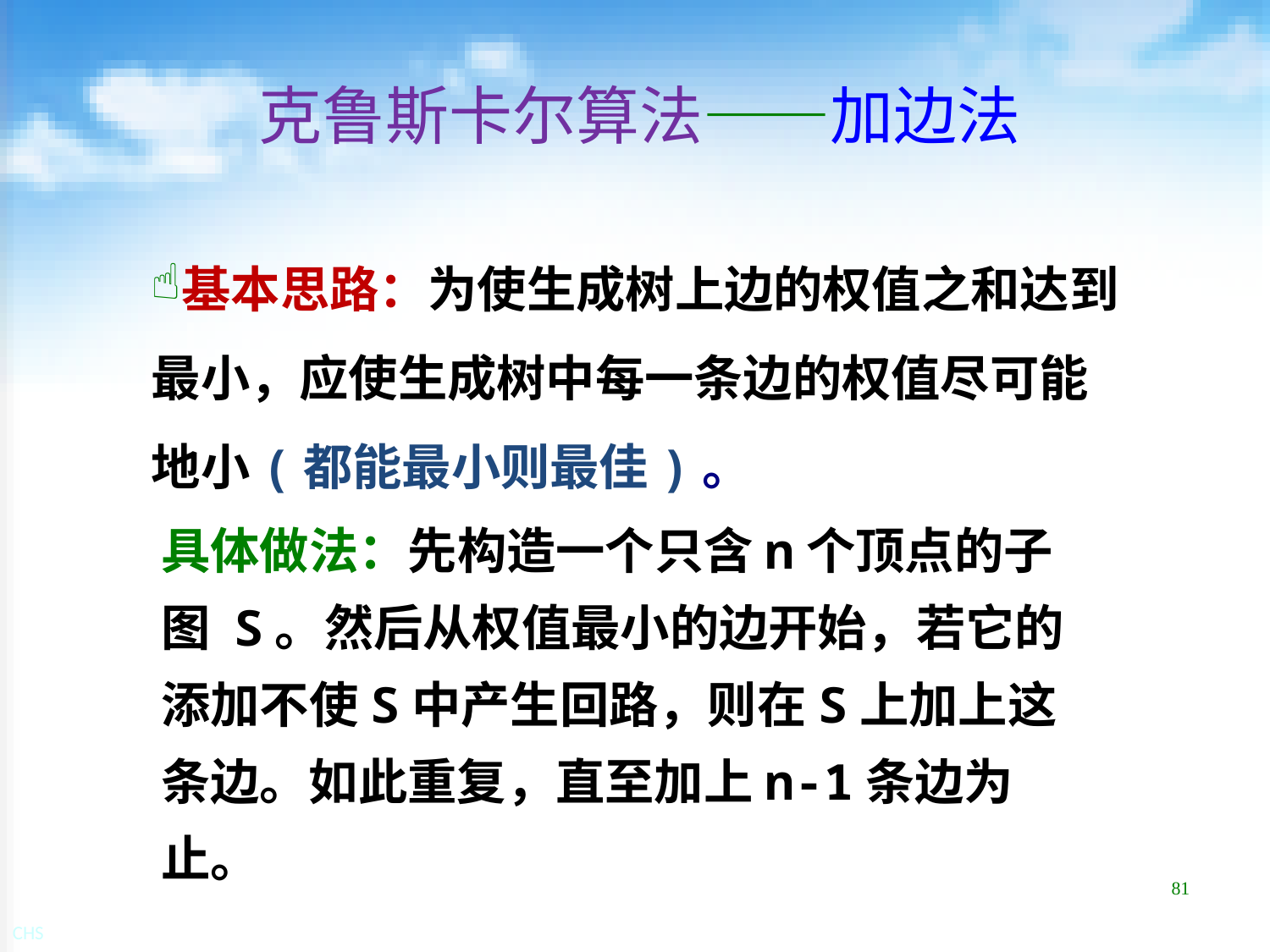

# 克鲁斯卡尔算法——加边法
基本思路：为使生成树上边的权值之和达到最小，应使生成树中每一条边的权值尽可能地小(都能最小则最佳)。
具体做法：先构造一个只含n个顶点的子图 S。然后从权值最小的边开始，若它的添加不使S中产生回路，则在S上加上这条边。如此重复，直至加上n-1条边为止。
81